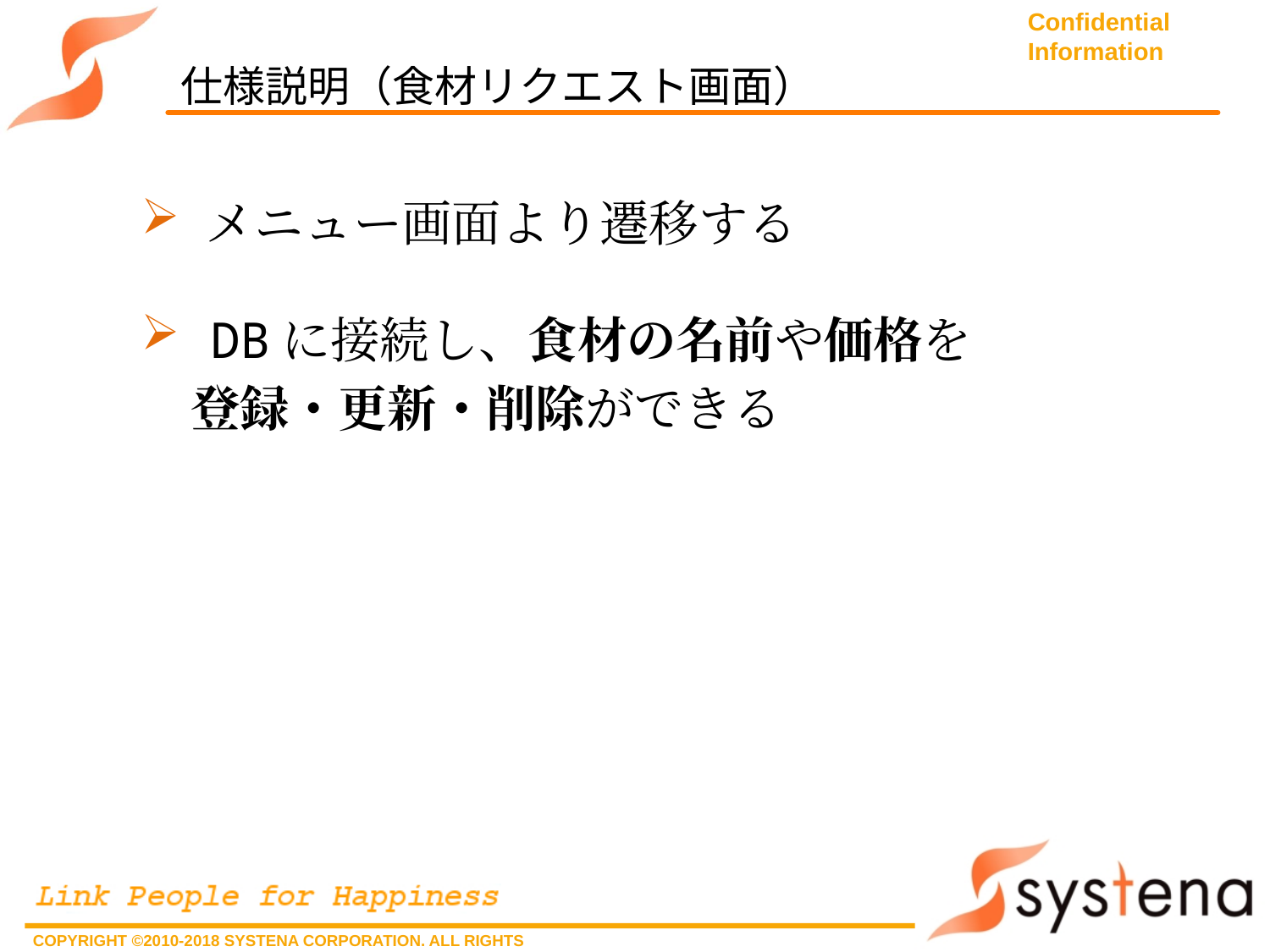

# 仕様説明（食材リクエスト画面）
 メニュー画面より遷移する

 DBに接続し、食材の名前や価格を
　登録・更新・削除ができる